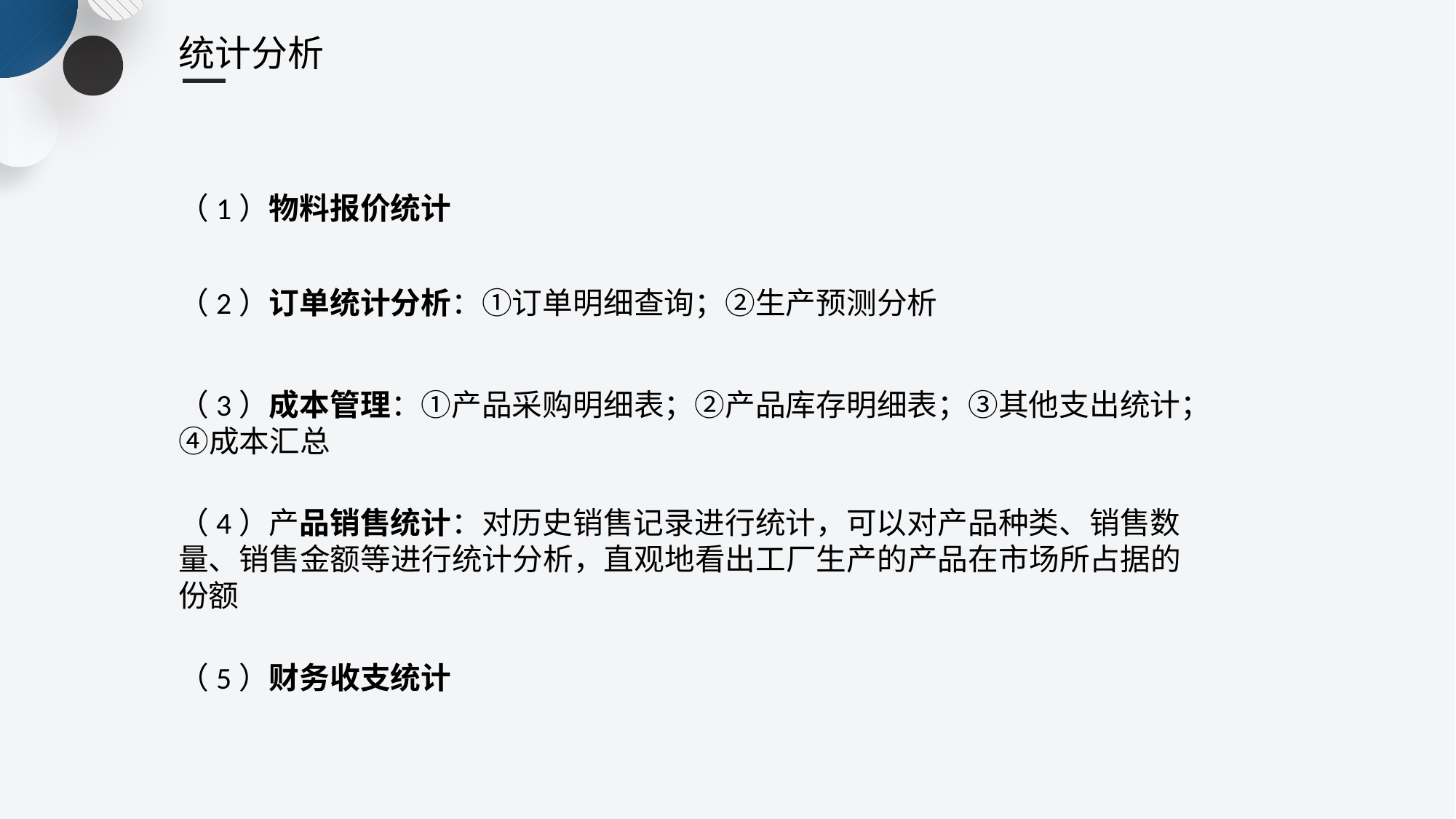

统计分析

（1）物料报价统计
（2）订单统计分析：①订单明细查询；②生产预测分析
（3）成本管理：①产品采购明细表；②产品库存明细表；③其他支出统计；④成本汇总
（4）产品销售统计：对历史销售记录进行统计，可以对产品种类、销售数量、销售金额等进行统计分析，直观地看出工厂生产的产品在市场所占据的份额
（5）财务收支统计